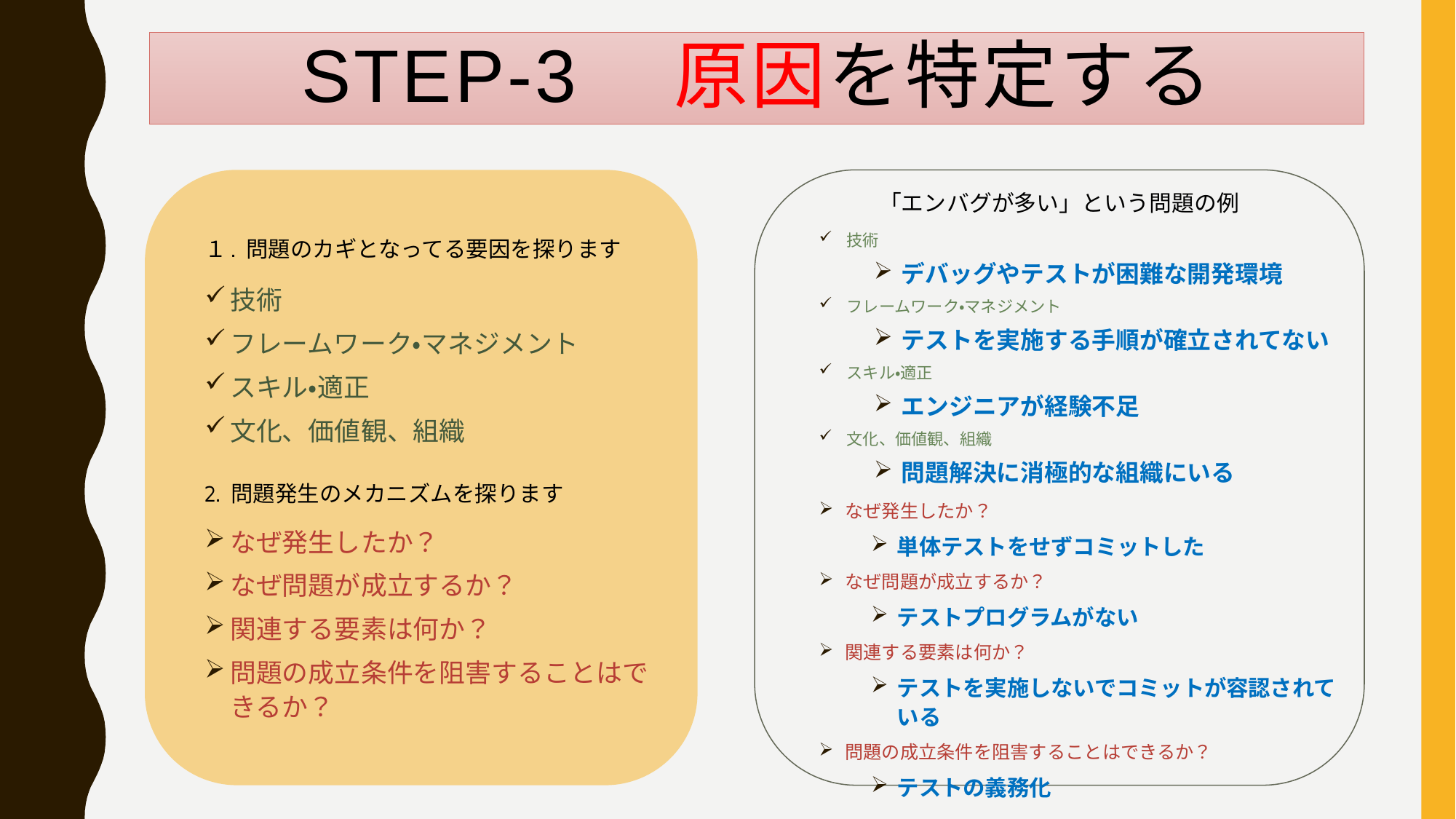

# step-3　原因を特定する

「エンバグが多い」という問題の例
技術
デバッグやテストが困難な開発環境
フレームワーク・マネジメント
テストを実施する手順が確立されてない
スキル・適正
エンジニアが経験不足
文化、価値観、組織
問題解決に消極的な組織にいる
１. 問題のカギとなってる要因を探ります
技術
フレームワーク・マネジメント
スキル・適正
文化、価値観、組織
2. 問題発生のメカニズムを探ります
なぜ発生したか？
単体テストをせずコミットした
なぜ問題が成立するか？
テストプログラムがない
関連する要素は何か？
テストを実施しないでコミットが容認されている
問題の成立条件を阻害することはできるか？
テストの義務化
なぜ発生したか？
なぜ問題が成立するか？
関連する要素は何か？
問題の成立条件を阻害することはできるか？